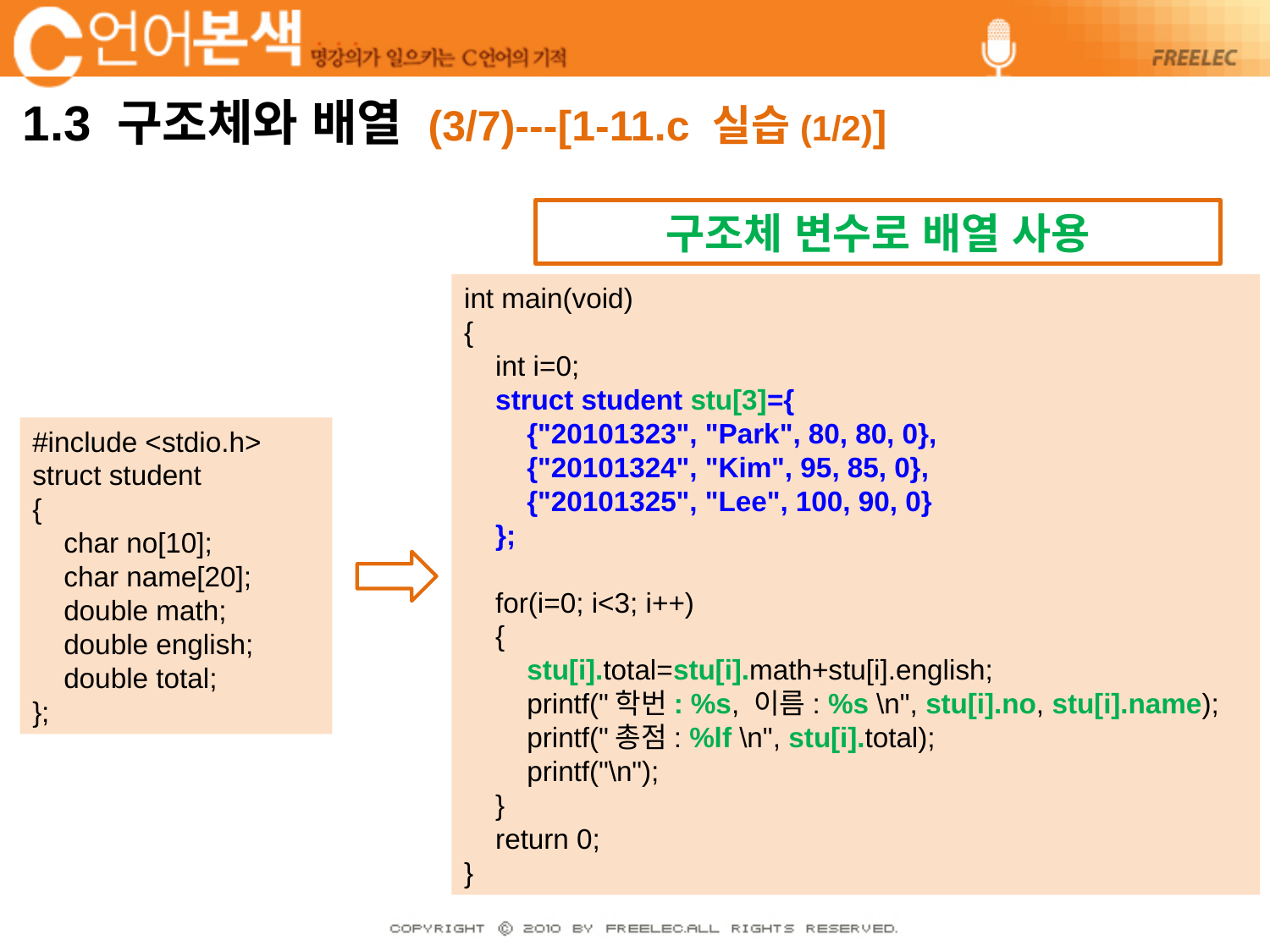

# 1.3 구조체와 배열 (3/7)---[1-11.c 실습(1/2)]
구조체 변수로 배열 사용
int main(void)
{
    int i=0;
    struct student stu[3]={
        {"20101323", "Park", 80, 80, 0},
        {"20101324", "Kim", 95, 85, 0},
        {"20101325", "Lee", 100, 90, 0}
    };

    for(i=0; i<3; i++)
    {
        stu[i].total=stu[i].math+stu[i].english;
        printf("학번: %s, 이름: %s \n", stu[i].no, stu[i].name);
        printf("총점: %lf \n", stu[i].total);
        printf("\n");
    }
    return 0;
}
#include <stdio.h>
struct student
{
    char no[10];
    char name[20];
    double math;
    double english;
    double total;
};